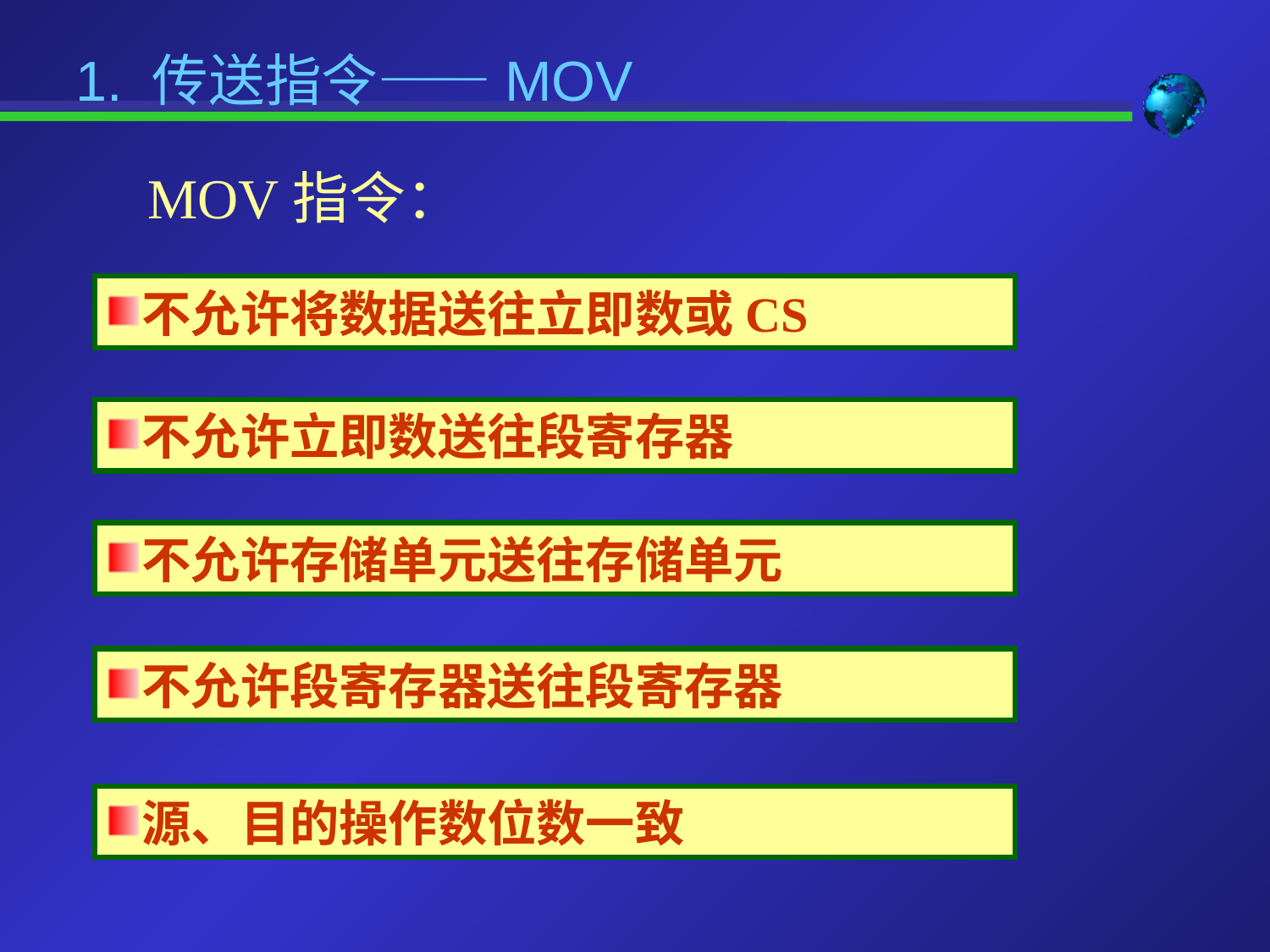

# 1. 传送指令——MOV
MOV指令：
不允许将数据送往立即数或CS
不允许立即数送往段寄存器
不允许存储单元送往存储单元
不允许段寄存器送往段寄存器
源、目的操作数位数一致
9